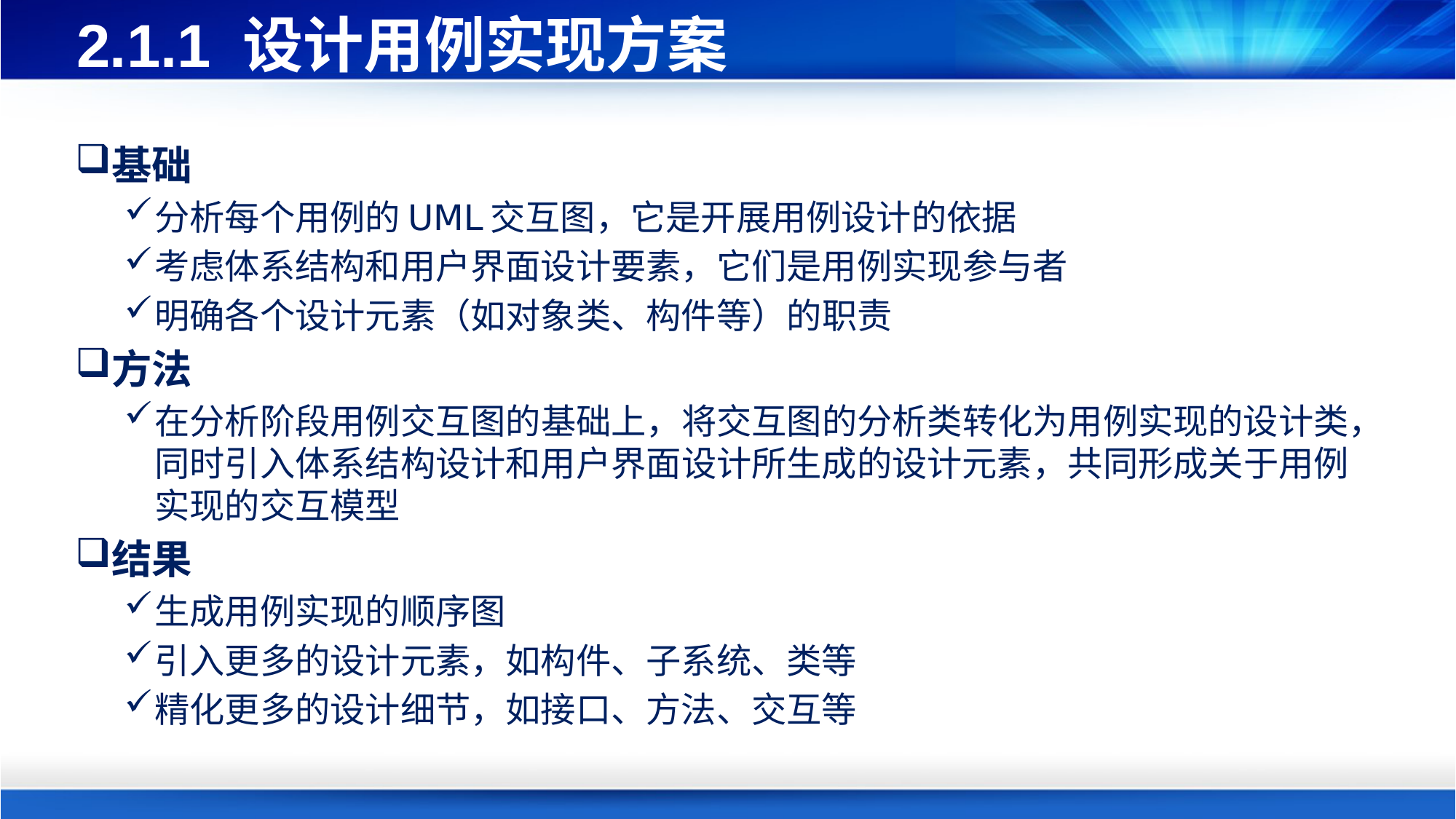

# 2.1.1 设计用例实现方案
基础
分析每个用例的UML交互图，它是开展用例设计的依据
考虑体系结构和用户界面设计要素，它们是用例实现参与者
明确各个设计元素（如对象类、构件等）的职责
方法
在分析阶段用例交互图的基础上，将交互图的分析类转化为用例实现的设计类，同时引入体系结构设计和用户界面设计所生成的设计元素，共同形成关于用例实现的交互模型
结果
生成用例实现的顺序图
引入更多的设计元素，如构件、子系统、类等
精化更多的设计细节，如接口、方法、交互等